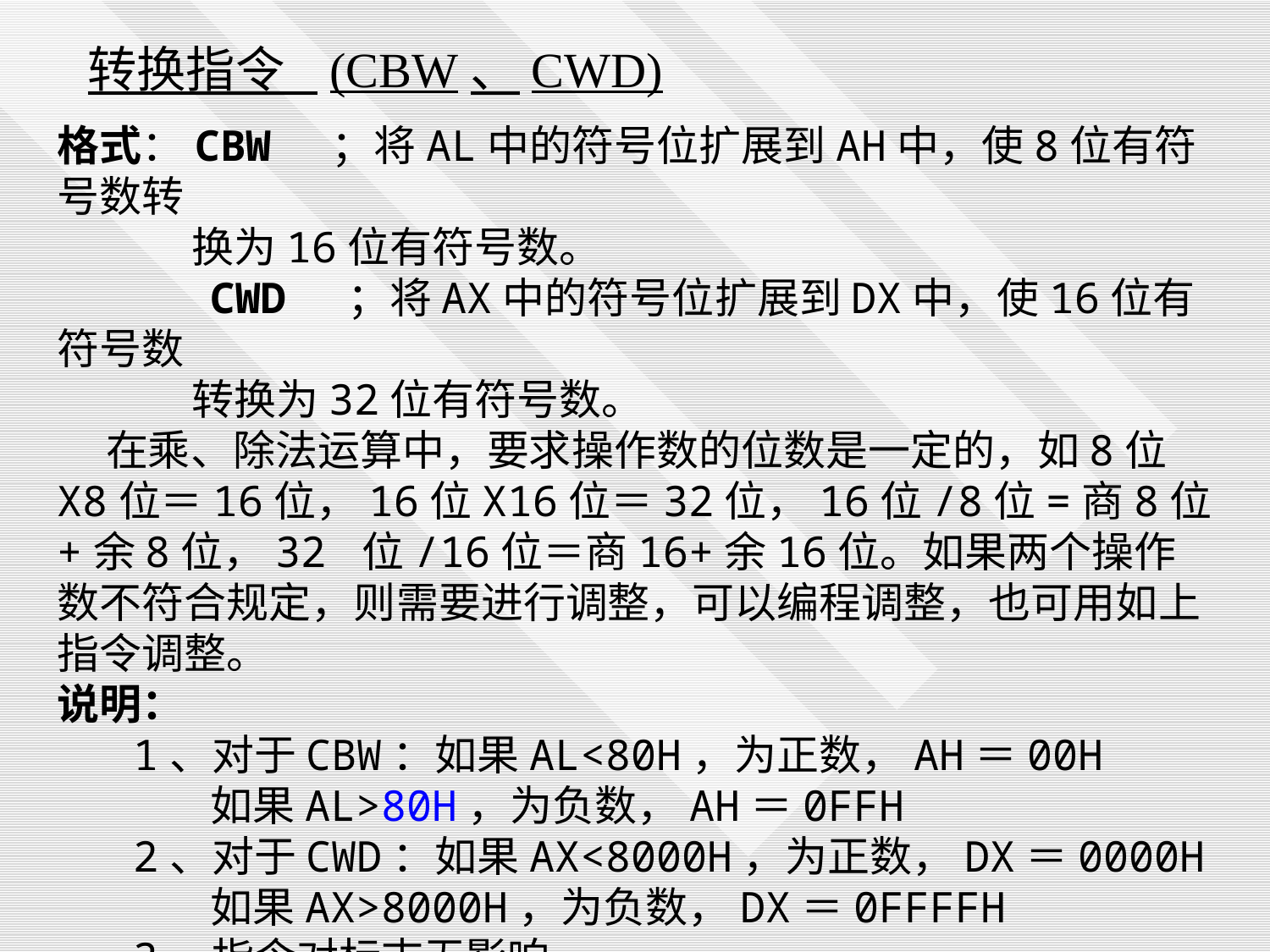

转换指令   (CBW、CWD)
格式：CBW  ；将AL中的符号位扩展到AH中，使8位有符号数转
             换为16位有符号数。
      CWD  ；将AX中的符号位扩展到DX中，使16位有符号数
             转换为32位有符号数。
    在乘、除法运算中，要求操作数的位数是一定的，如8位X8位＝16位，16位X16位＝32位，16位/8位=商8位+余8位，32 位/16位＝商16+余16位。如果两个操作数不符合规定，则需要进行调整，可以编程调整，也可用如上指令调整。
说明：
   1、对于CBW：如果AL<80H，为正数，AH＝00H
               如果AL>80H，为负数，AH＝0FFH
   2、对于CWD：如果AX<8000H，为正数，DX＝0000H
               如果AX>8000H，为负数，DX＝0FFFFH
   3、指令对标志无影响。